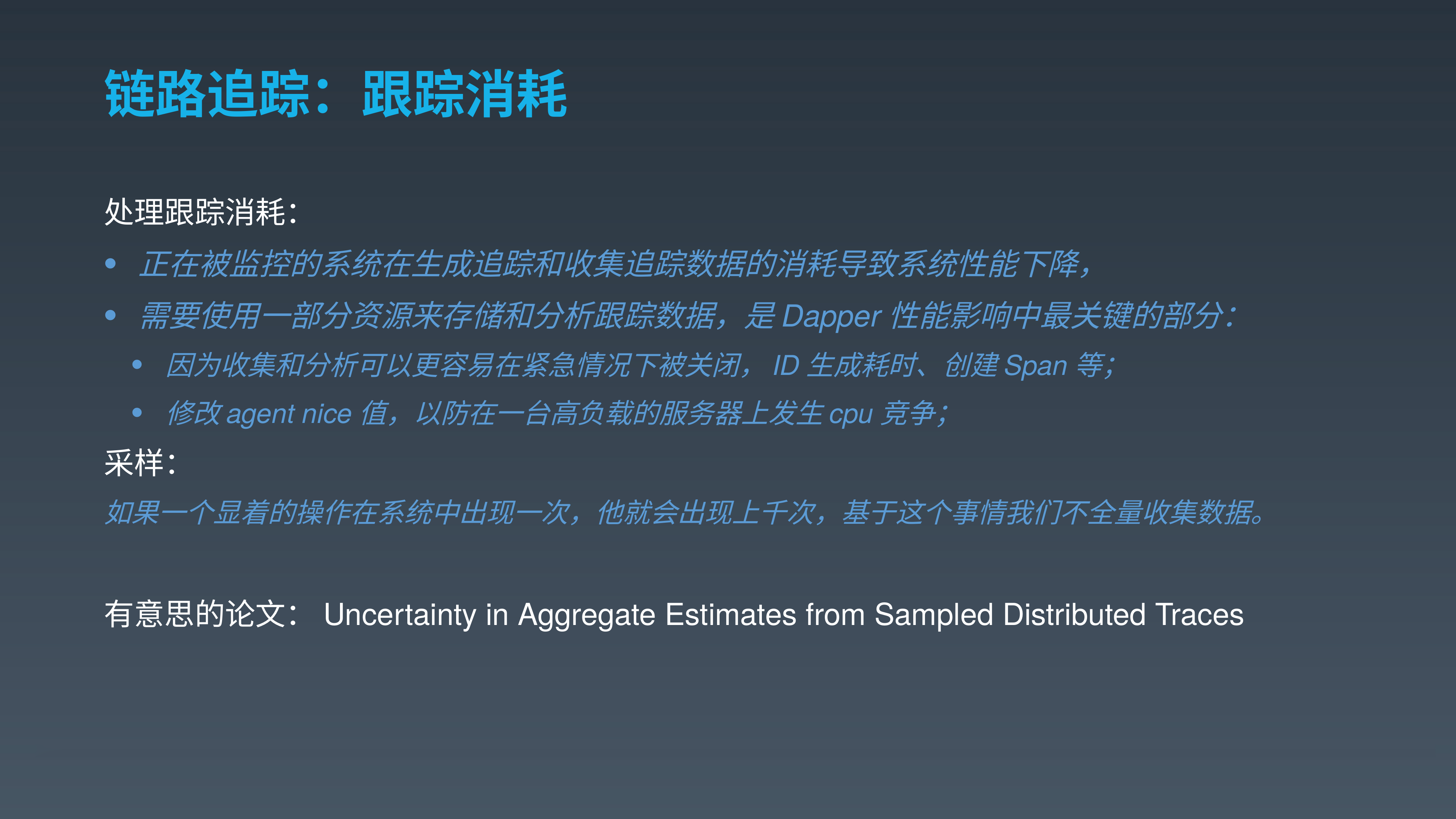

# 链路追踪：跟踪消耗
处理跟踪消耗：
正在被监控的系统在生成追踪和收集追踪数据的消耗导致系统性能下降，
需要使用一部分资源来存储和分析跟踪数据，是Dapper性能影响中最关键的部分：
因为收集和分析可以更容易在紧急情况下被关闭，ID生成耗时、创建Span等；
修改agent nice值，以防在一台高负载的服务器上发生cpu竞争；
采样：
如果一个显着的操作在系统中出现一次，他就会出现上千次，基于这个事情我们不全量收集数据。

有意思的论文：Uncertainty in Aggregate Estimates from Sampled Distributed Traces